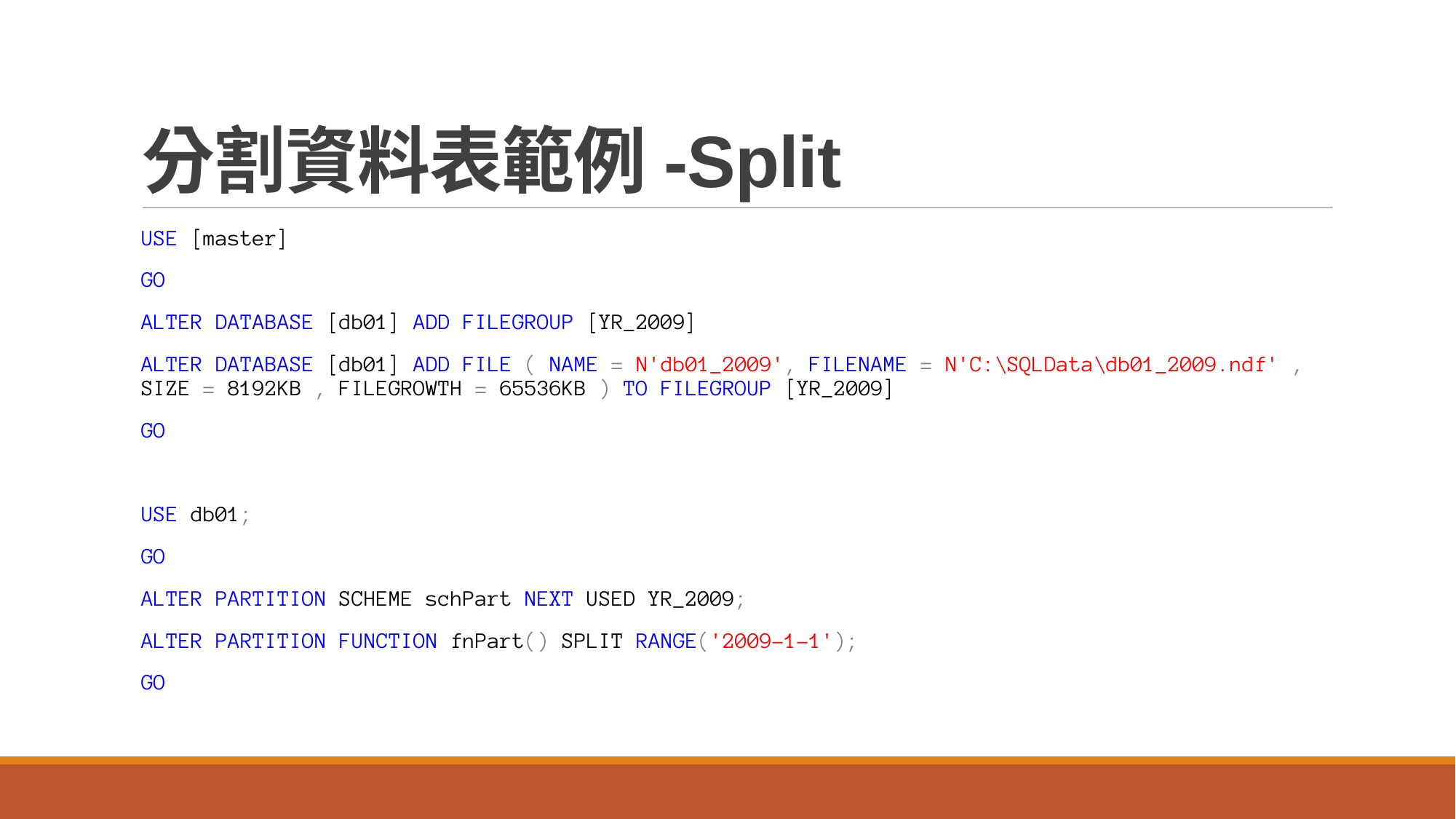

# 分割資料表範例-Split
USE [master]
GO
ALTER DATABASE [db01] ADD FILEGROUP [YR_2009]
ALTER DATABASE [db01] ADD FILE ( NAME = N'db01_2009', FILENAME = N'C:\SQLData\db01_2009.ndf' , SIZE = 8192KB , FILEGROWTH = 65536KB ) TO FILEGROUP [YR_2009]
GO

USE db01;
GO
ALTER PARTITION SCHEME schPart NEXT USED YR_2009;
ALTER PARTITION FUNCTION fnPart() SPLIT RANGE('2009-1-1');
GO